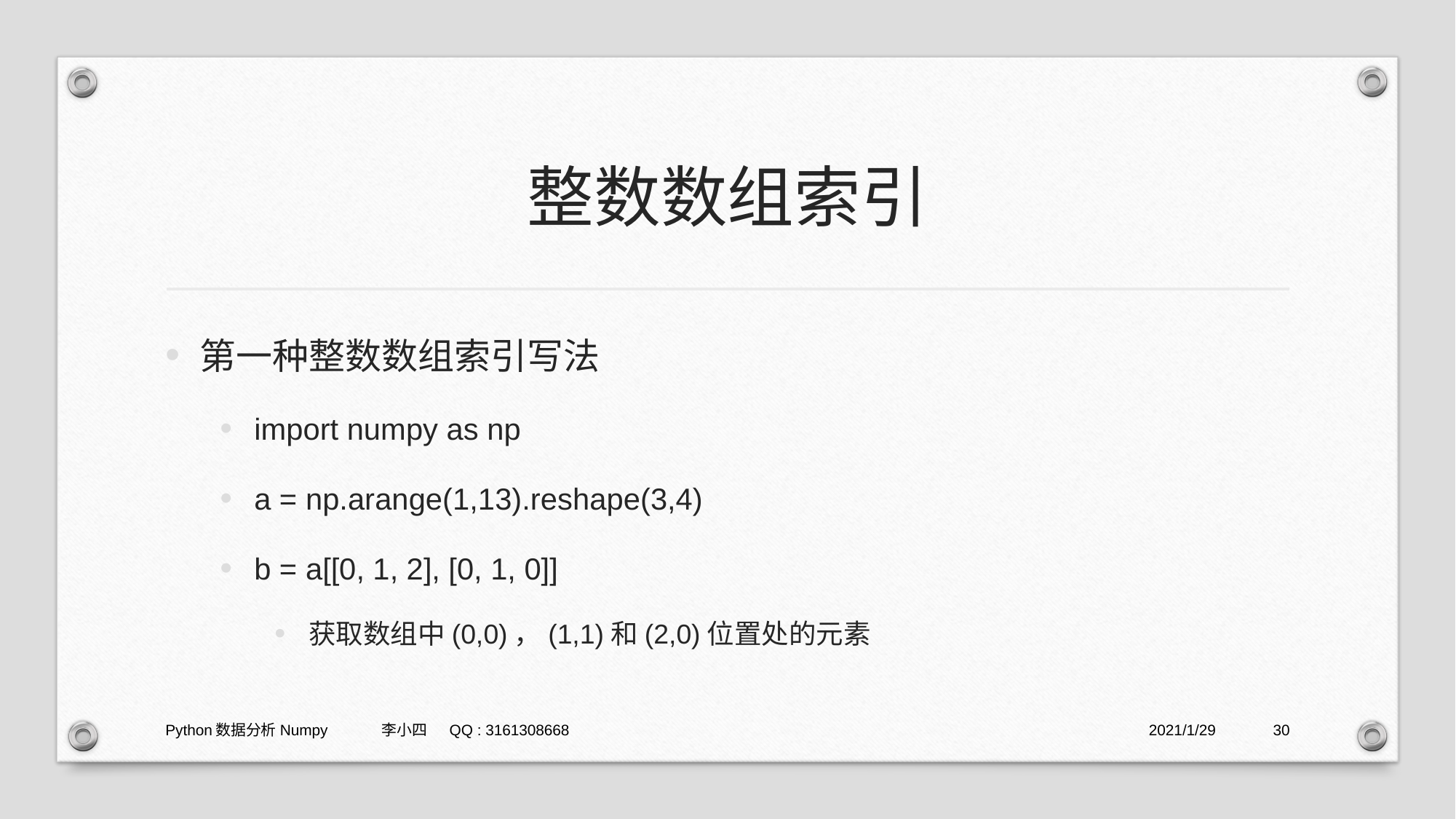

# 整数数组索引
第一种整数数组索引写法
import numpy as np
a = np.arange(1,13).reshape(3,4)
b = a[[0, 1, 2], [0, 1, 0]]
获取数组中(0,0)，(1,1)和(2,0)位置处的元素
Python数据分析Numpy            李小四    QQ : 3161308668
2021/1/29
30